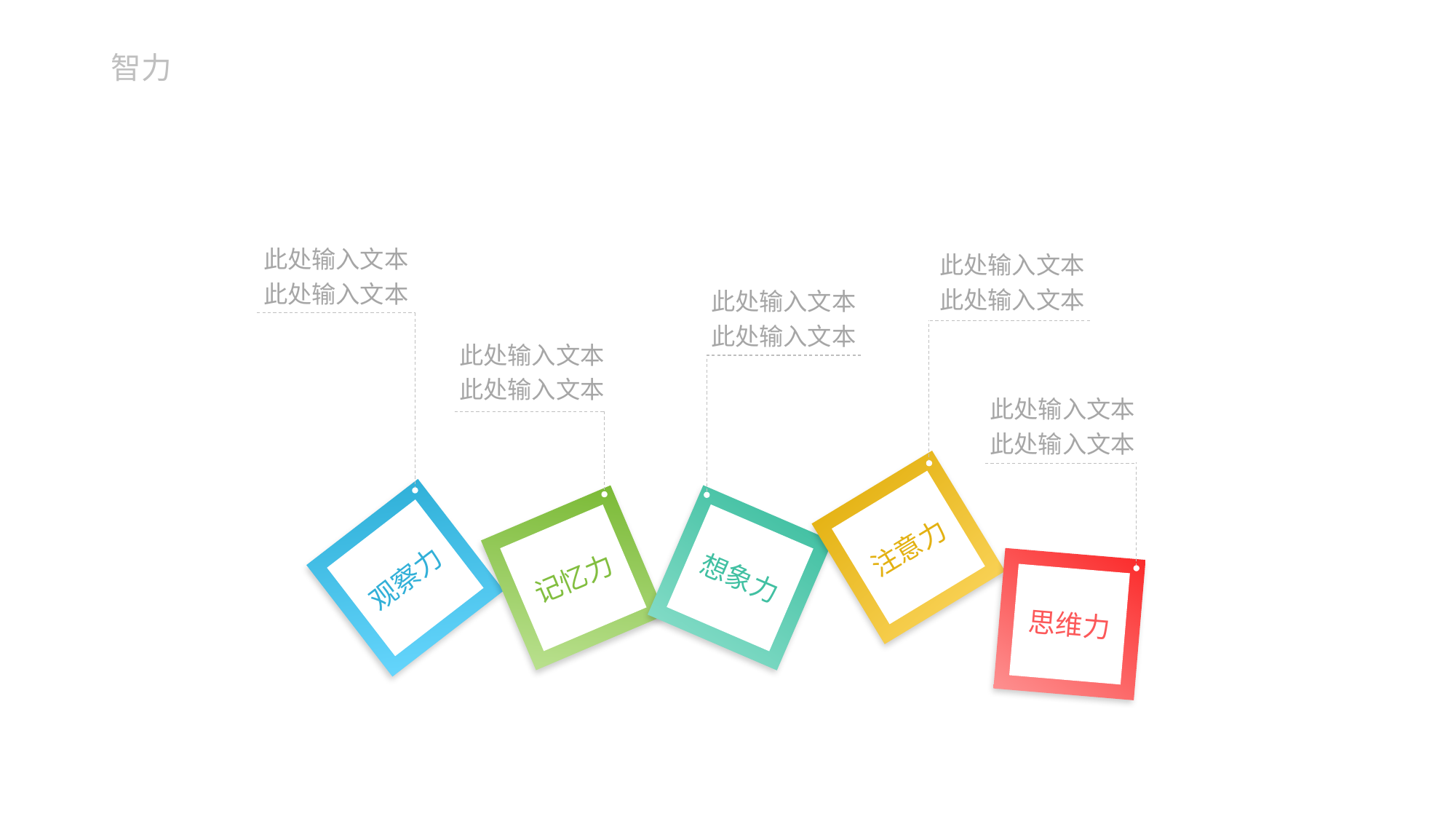

# 智力
此处输入文本
此处输入文本
此处输入文本
此处输入文本
此处输入文本
此处输入文本

此处输入文本
此处输入文本

此处输入文本
此处输入文本

注意力

记忆力
想象力
观察力

思维力